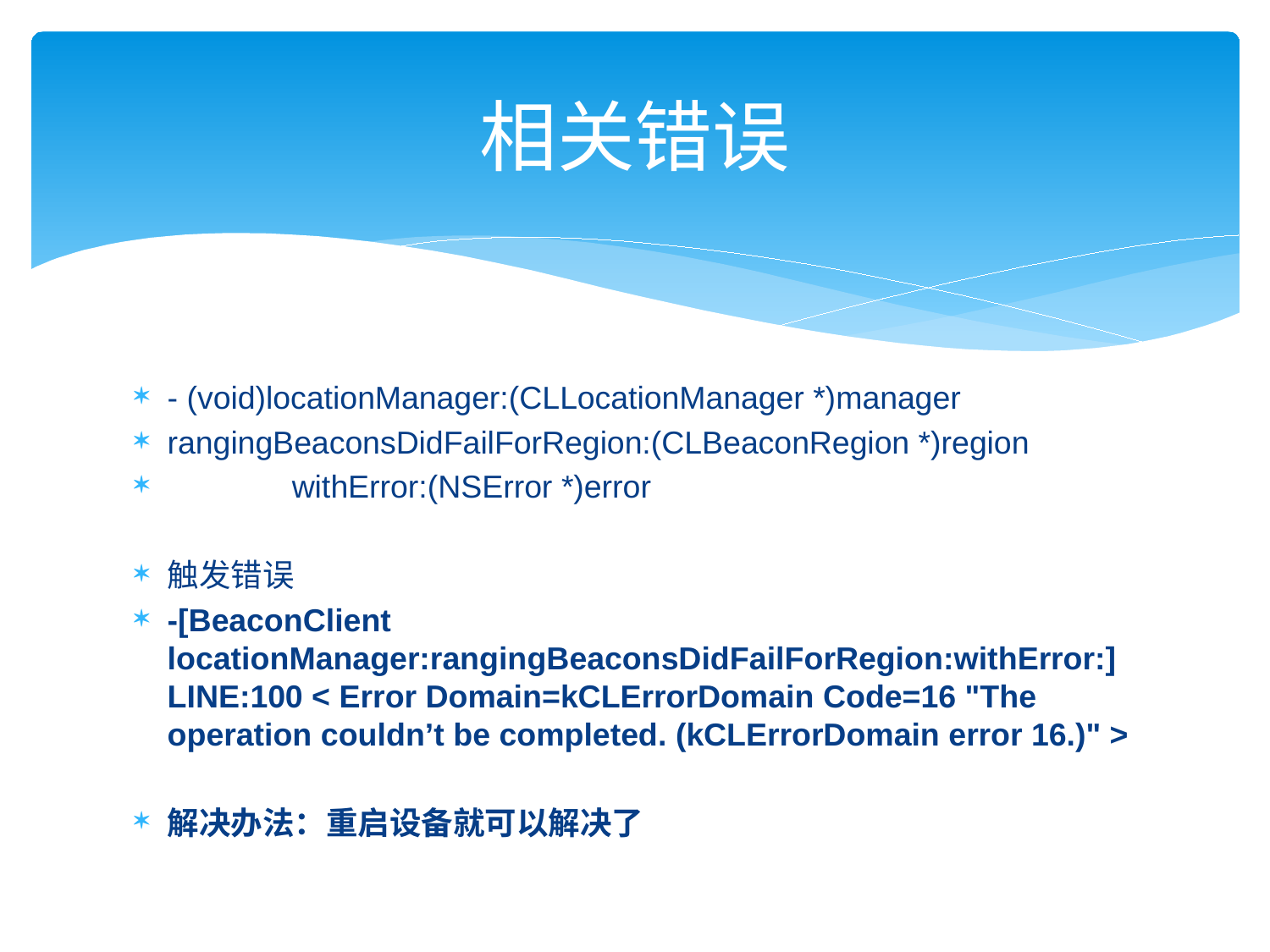

# 相关错误
- (void)locationManager:(CLLocationManager *)manager
rangingBeaconsDidFailForRegion:(CLBeaconRegion *)region
              withError:(NSError *)error

触发错误
-[BeaconClient locationManager:rangingBeaconsDidFailForRegion:withError:] LINE:100 < Error Domain=kCLErrorDomain Code=16 "The operation couldn’t be completed. (kCLErrorDomain error 16.)" >

解决办法：重启设备就可以解决了